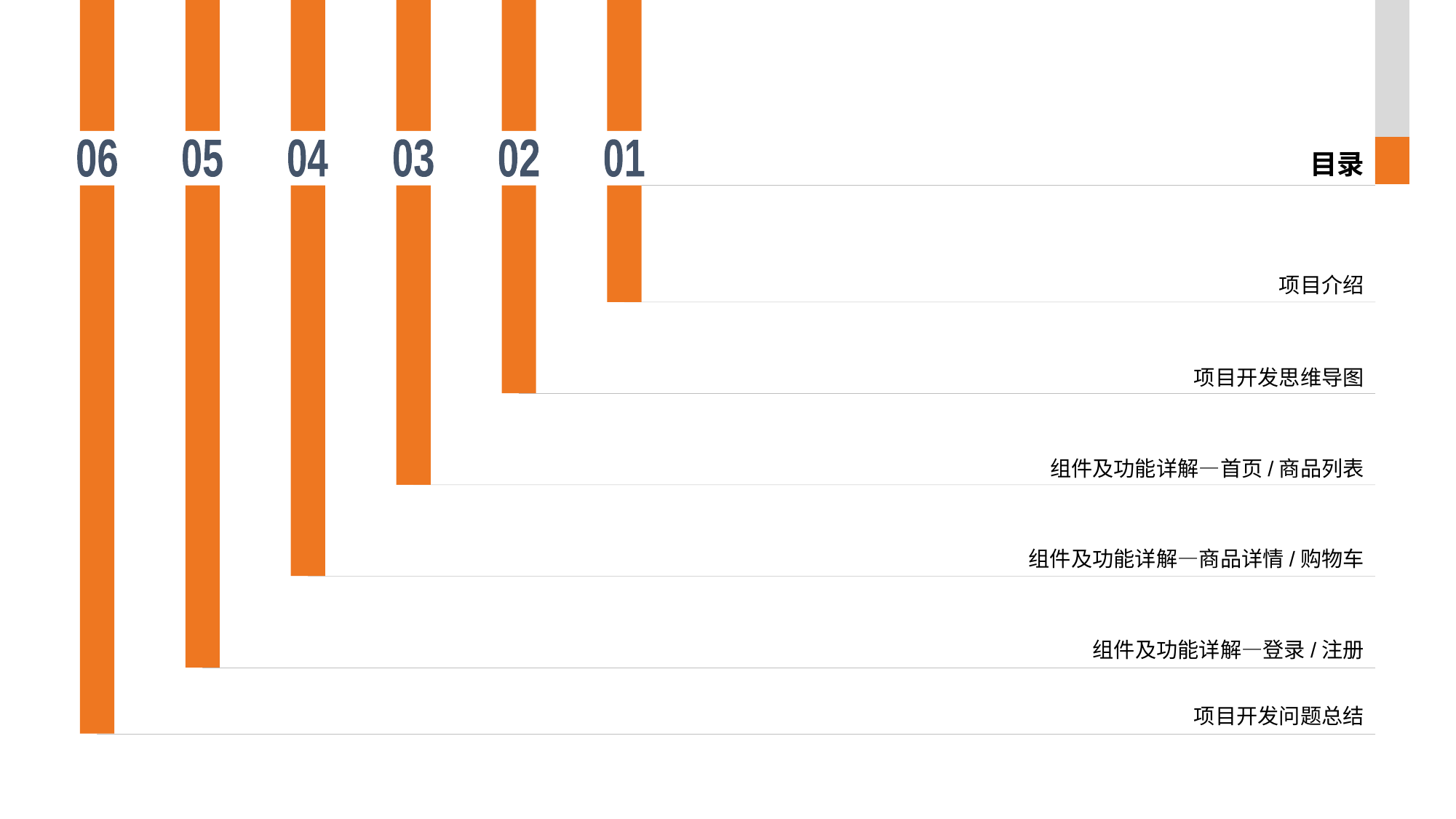

目录
06
05
04
03
02
01
项目介绍
项目开发思维导图
组件及功能详解—首页/商品列表
组件及功能详解—商品详情/购物车
组件及功能详解—登录/注册
项目开发问题总结